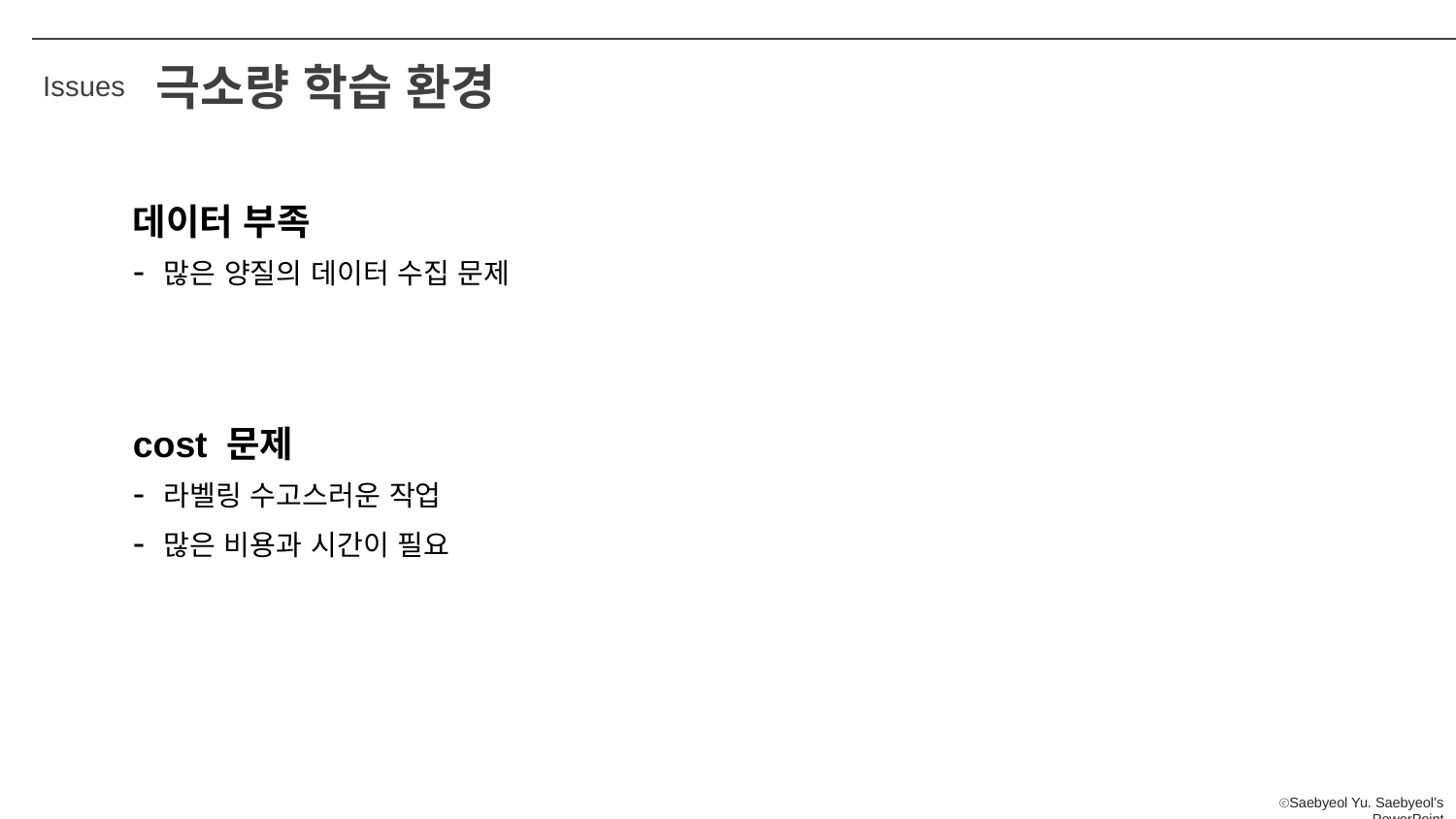

극소량 학습 환경
Issues
데이터 부족
- 많은 양질의 데이터 수집 문제

cost 문제
- 라벨링 수고스러운 작업
- 많은 비용과 시간이 필요